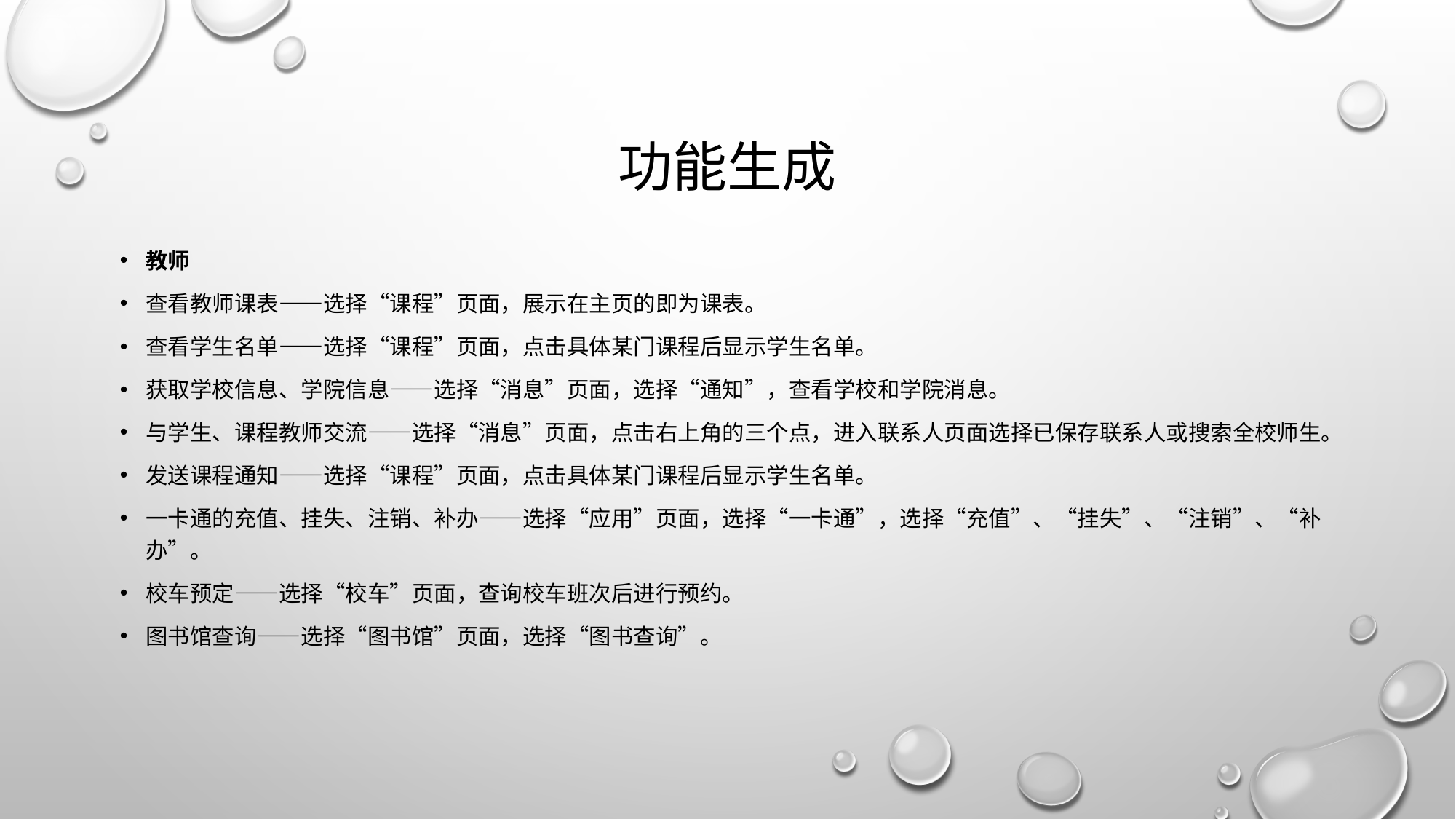

# 功能生成
教师
查看教师课表——选择“课程”页面，展示在主页的即为课表。
查看学生名单——选择“课程”页面，点击具体某门课程后显示学生名单。
获取学校信息、学院信息——选择“消息”页面，选择“通知”，查看学校和学院消息。
与学生、课程教师交流——选择“消息”页面，点击右上角的三个点，进入联系人页面选择已保存联系人或搜索全校师生。
发送课程通知——选择“课程”页面，点击具体某门课程后显示学生名单。
一卡通的充值、挂失、注销、补办——选择“应用”页面，选择“一卡通”，选择“充值”、“挂失”、“注销”、“补办”。
校车预定——选择“校车”页面，查询校车班次后进行预约。
图书馆查询——选择“图书馆”页面，选择“图书查询”。